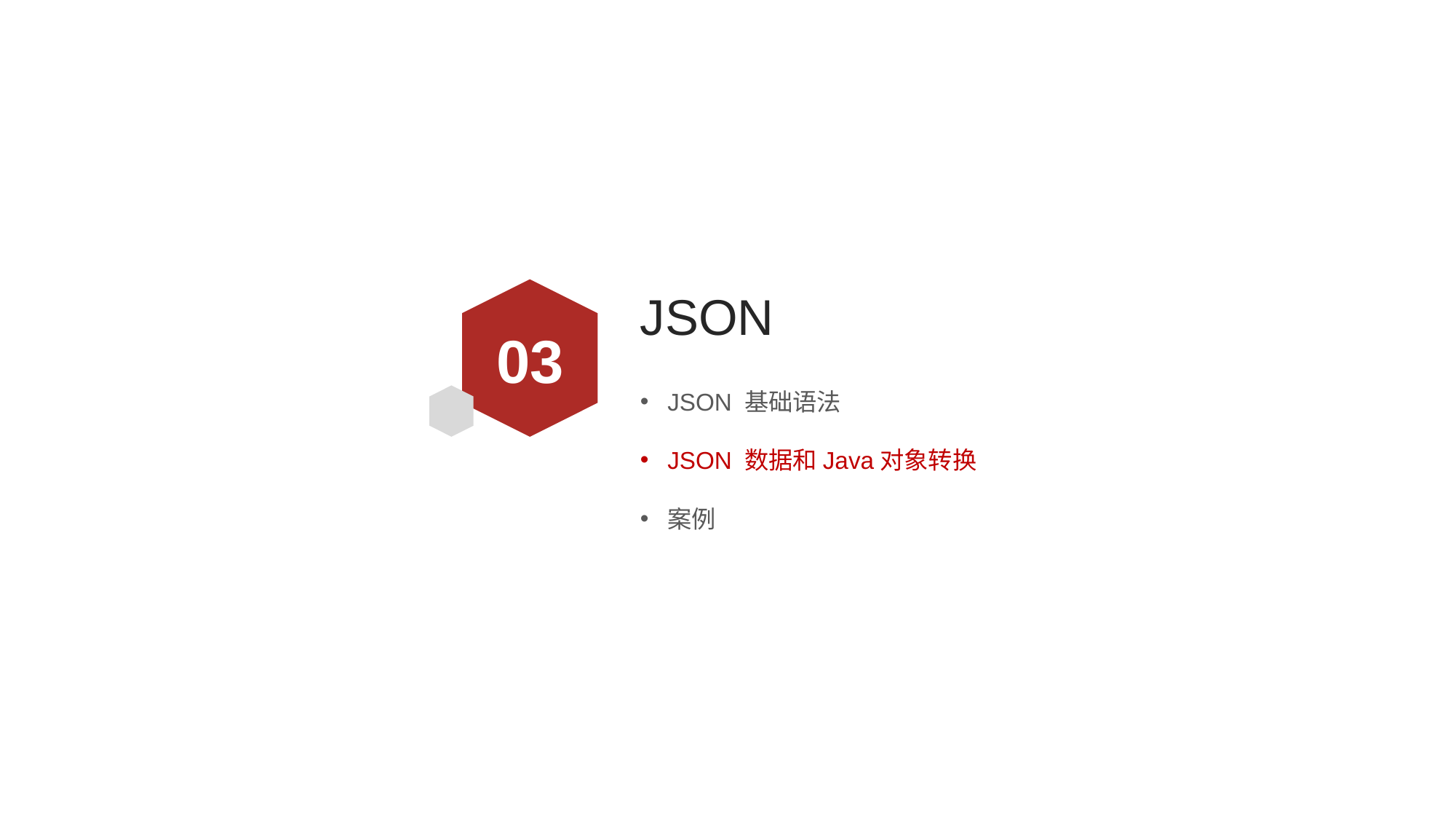

# JSON
03
JSON 基础语法
JSON 数据和Java对象转换
案例